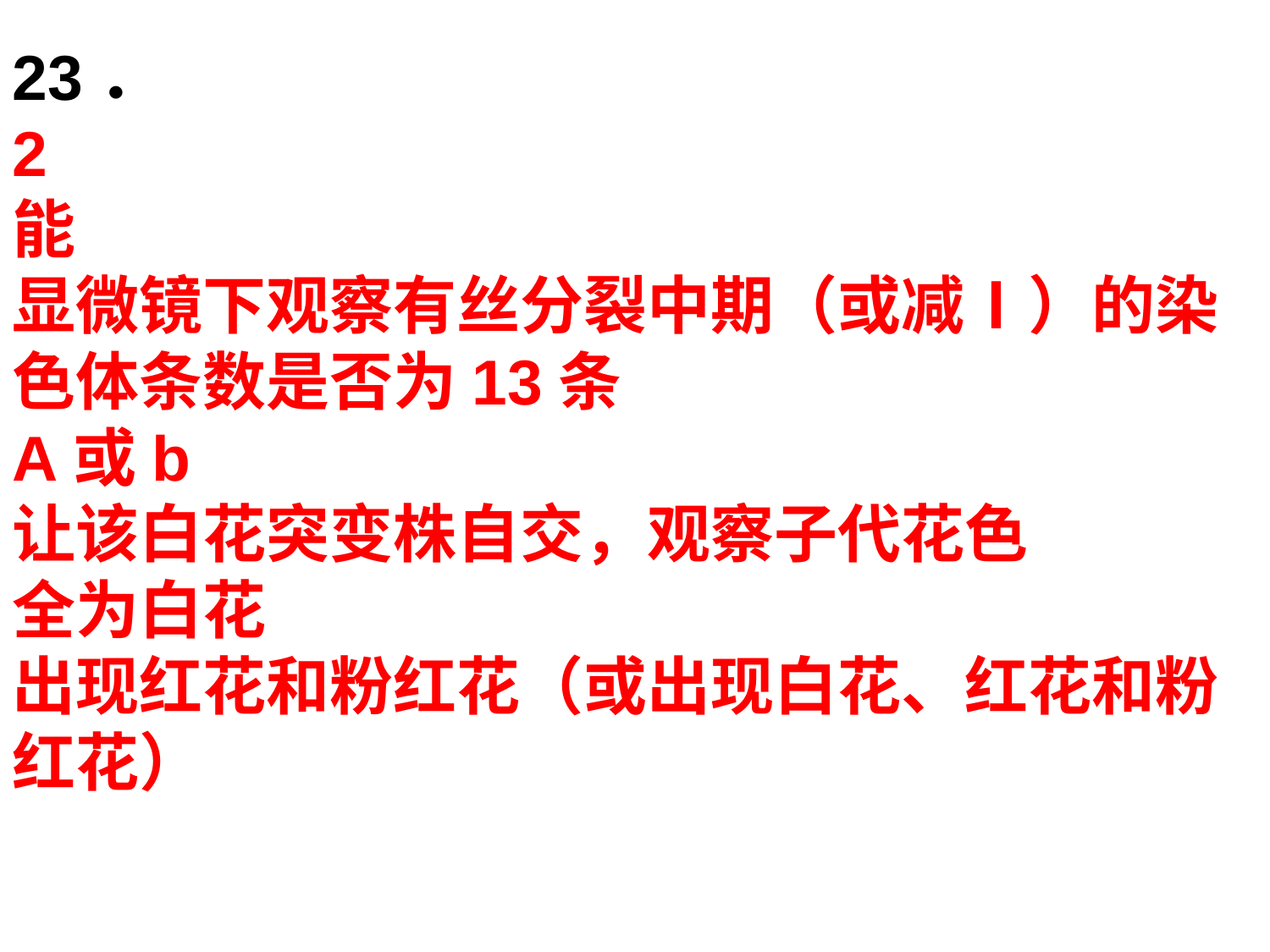

23．
2
能
显微镜下观察有丝分裂中期（或减Ⅰ）的染色体条数是否为13条
A或b
让该白花突变株自交，观察子代花色
全为白花
出现红花和粉红花（或出现白花、红花和粉红花）